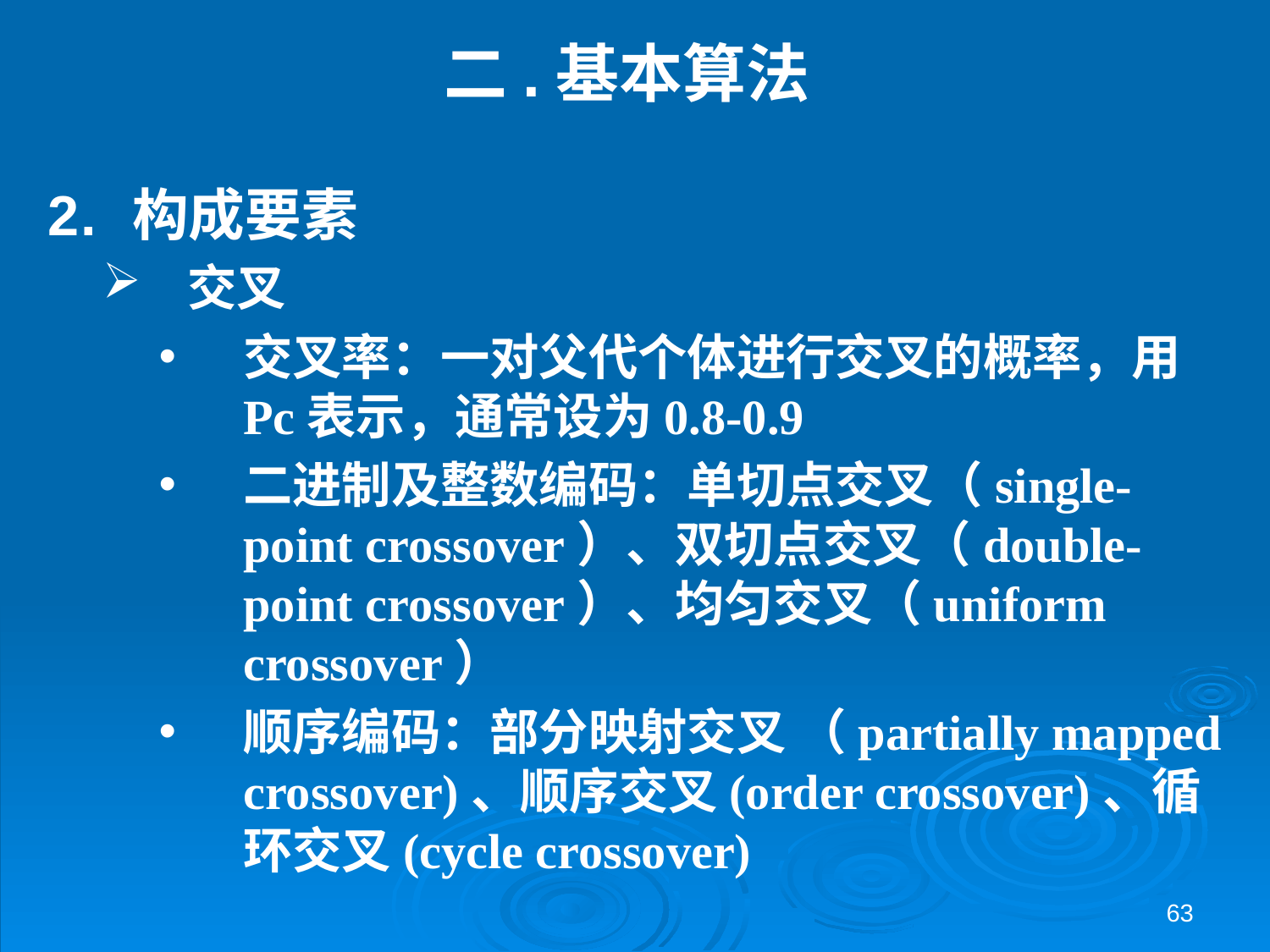

# 二.基本算法
构成要素
交叉
交叉率：一对父代个体进行交叉的概率，用Pc表示，通常设为0.8-0.9
二进制及整数编码：单切点交叉（single-point crossover）、双切点交叉（double-point crossover）、均匀交叉（uniform crossover）
顺序编码：部分映射交叉 （partially mapped crossover)、顺序交叉(order crossover)、循环交叉(cycle crossover)

63